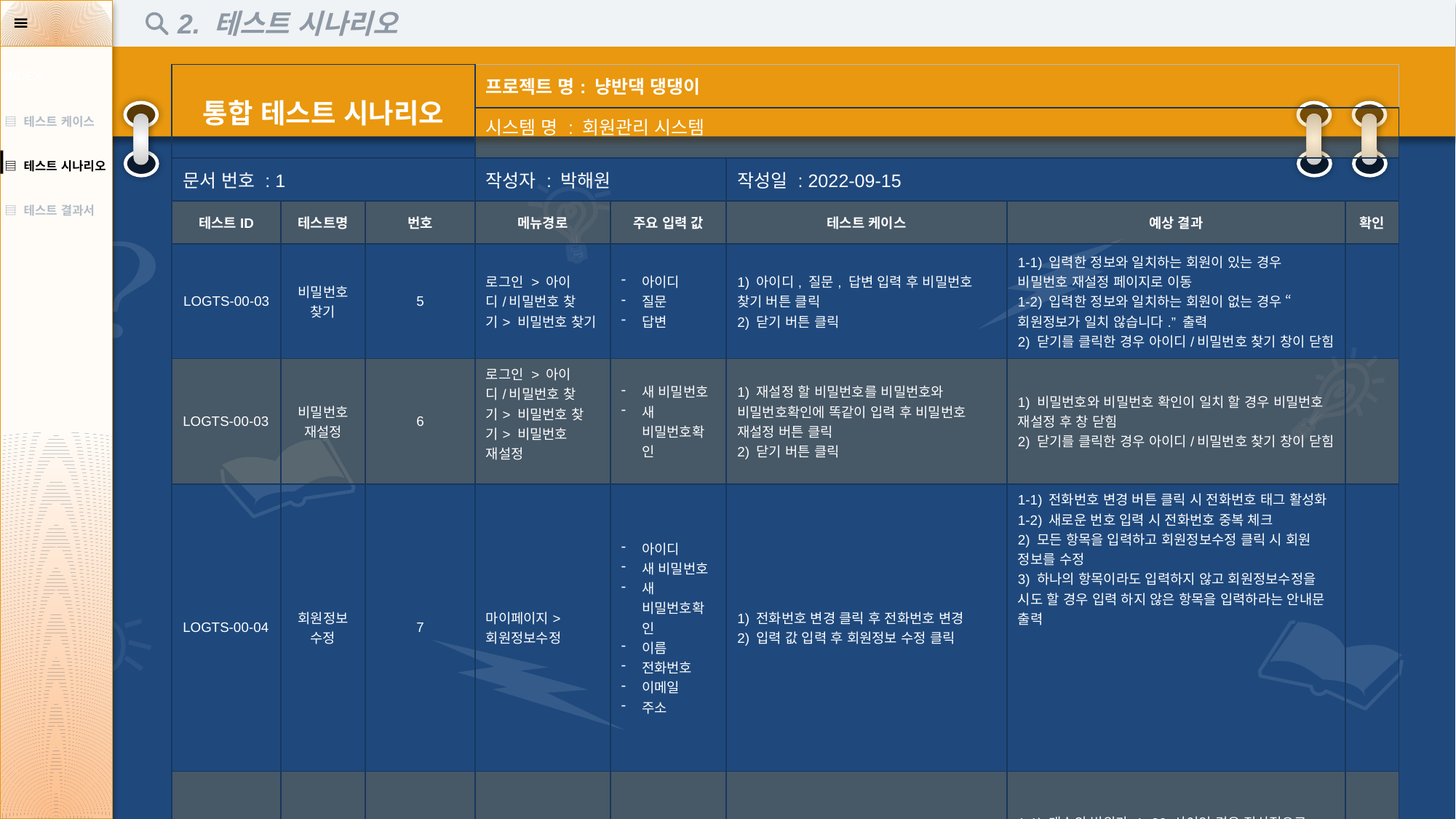

2. 테스트 시나리오

| INDEX |
| --- |
| ▤ 테스트 케이스 |
| ▤ 테스트 시나리오 |
| ▤ 테스트 결과서 |
| 통합 테스트 시나리오 |  |  | 프로젝트 명: 냥반댁 댕댕이 |  |  |  |  |
| --- | --- | --- | --- | --- | --- | --- | --- |
|  |  |  | 시스템 명 : 회원관리 시스템 |  |  |  |  |
| 문서 번호 : 1 |  |  | 작성자 : 박해원 |  | 작성일 : 2022-09-15 |  |  |
| 테스트ID | 테스트명 | 번호 | 메뉴경로 | 주요 입력 값 | 테스트 케이스 | 예상 결과 | 확인 |
| LOGTS-00-03 | 비밀번호 찾기 | 5 | 로그인 > 아이디/비밀번호 찾기> 비밀번호 찾기 | 아이디 질문 답변 | 1) 아이디, 질문, 답변 입력 후 비밀번호 찾기 버튼 클릭 2) 닫기 버튼 클릭 | 1-1) 입력한 정보와 일치하는 회원이 있는 경우 비밀번호 재설정 페이지로 이동 1-2) 입력한 정보와 일치하는 회원이 없는 경우 “회원정보가 일치 않습니다.” 출력 2) 닫기를 클릭한 경우 아이디/비밀번호 찾기 창이 닫힘 |  |
| LOGTS-00-03 | 비밀번호 재설정 | 6 | 로그인 > 아이디/비밀번호 찾기> 비밀번호 찾기> 비밀번호 재설정 | 새 비밀번호 새 비밀번호확인 | 1) 재설정 할 비밀번호를 비밀번호와 비밀번호확인에 똑같이 입력 후 비밀번호 재설정 버튼 클릭 2) 닫기 버튼 클릭 | 1) 비밀번호와 비밀번호 확인이 일치 할 경우 비밀번호 재설정 후 창 닫힘 2) 닫기를 클릭한 경우 아이디/비밀번호 찾기 창이 닫힘 |  |
| LOGTS-00-04 | 회원정보수정 | 7 | 마이페이지> 회원정보수정 | 아이디 새 비밀번호 새 비밀번호확인 이름 전화번호 이메일 주소 | 1) 전화번호 변경 클릭 후 전화번호 변경 2) 입력 값 입력 후 회원정보 수정 클릭 | 1-1) 전화번호 변경 버튼 클릭 시 전화번호 태그 활성화 1-2) 새로운 번호 입력 시 전화번호 중복 체크 2) 모든 항목을 입력하고 회원정보수정 클릭 시 회원 정보를 수정 3) 하나의 항목이라도 입력하지 않고 회원정보수정을 시도 할 경우 입력 하지 않은 항목을 입력하라는 안내문 출력 |  |
| LOGTS-00-05 | 장바구니담기 | 8 | 상품상세페이지 | 개수 | 1) 개수 입력 후 장바구니 담기 클릭 2) 제품 리스트 버튼 클릭 | 1-1) 개수의 범위가 1~99 사이인 경우 정상적으로 장바구니 담기 실행 1-2) 개수의 범위가 1~99 사이가 아닌 경우 “수량을 확인하세요” 출력 1-3) 1~9 숫자가 아닌 기호/문자 입력 불가 2) 이전페이지로 이동 |  |